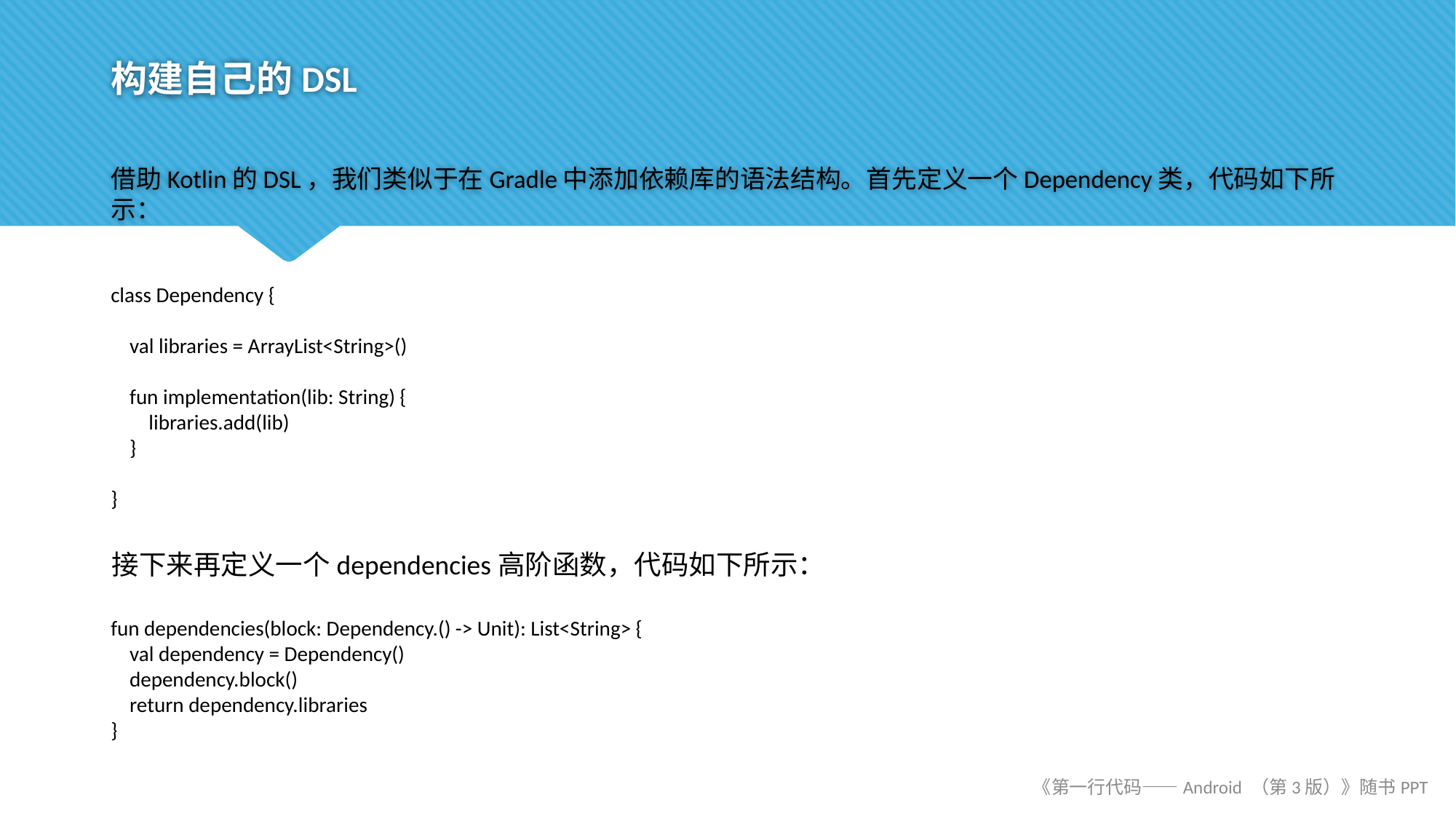

# 构建自己的DSL
借助Kotlin的DSL，我们类似于在Gradle中添加依赖库的语法结构。首先定义一个Dependency类，代码如下所示：
class Dependency {

    val libraries = ArrayList<String>()

    fun implementation(lib: String) {
        libraries.add(lib)
    }

}
接下来再定义一个dependencies高阶函数，代码如下所示：
fun dependencies(block: Dependency.() -> Unit): List<String> {
    val dependency = Dependency()
    dependency.block()
    return dependency.libraries
}